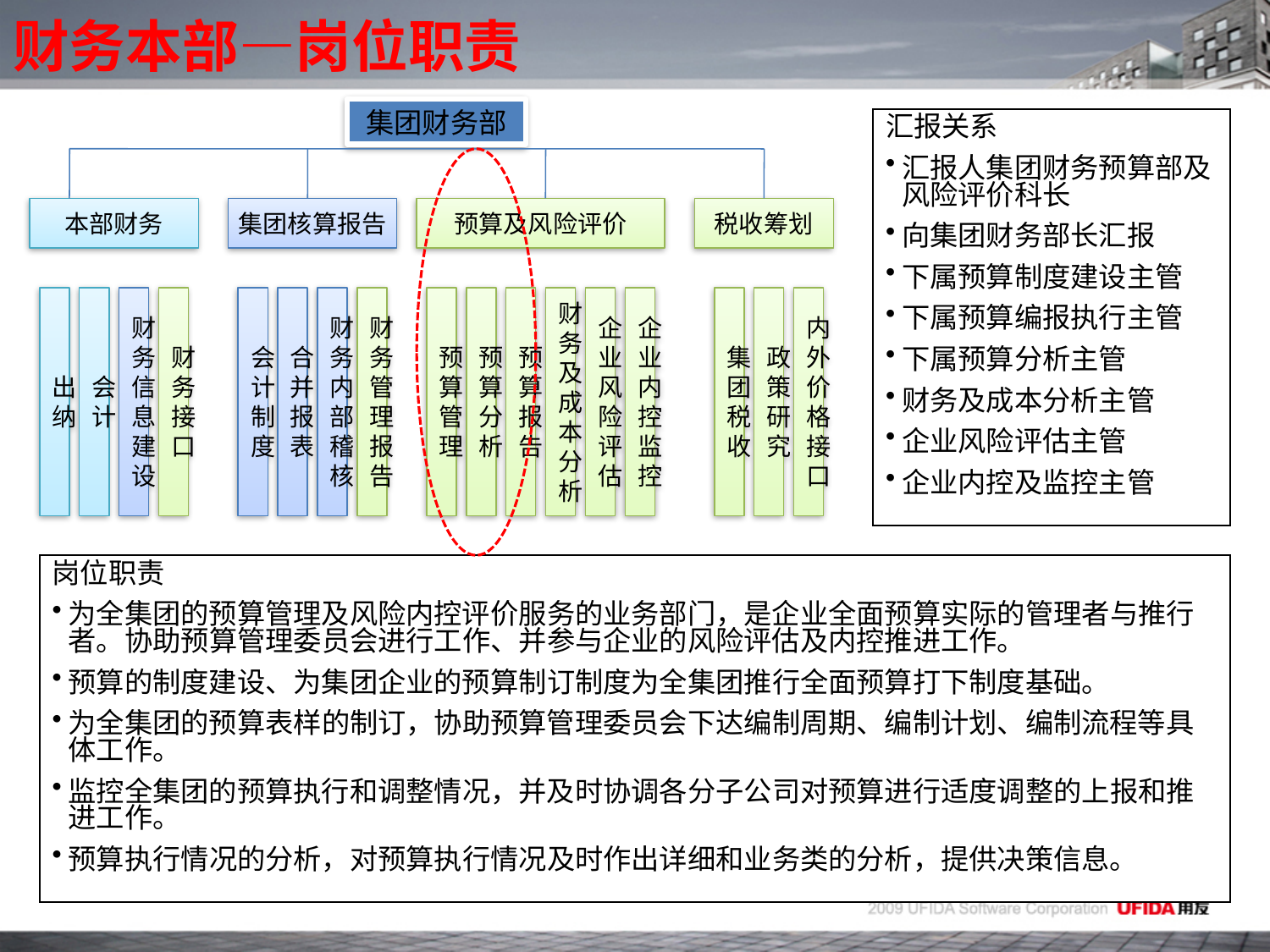

# 财务本部—岗位职责
集团财务部
汇报关系
汇报人集团财务预算部及风险评价科长
向集团财务部长汇报
下属预算制度建设主管
下属预算编报执行主管
下属预算分析主管
财务及成本分析主管
企业风险评估主管
企业内控及监控主管

本部财务
集团核算报告
预算及风险评价
税收筹划
出纳
会计
财务信息建设
财务接口
会计制度
合并报表
财务内部稽核
财务管理报告
预算管理
预算分析
预算报告
财务及成本分析
企业风险评估
企业内控监控
集团税收
政策研究
内外价格接口
岗位职责
为全集团的预算管理及风险内控评价服务的业务部门，是企业全面预算实际的管理者与推行者。协助预算管理委员会进行工作、并参与企业的风险评估及内控推进工作。
预算的制度建设、为集团企业的预算制订制度为全集团推行全面预算打下制度基础。
为全集团的预算表样的制订，协助预算管理委员会下达编制周期、编制计划、编制流程等具体工作。
监控全集团的预算执行和调整情况，并及时协调各分子公司对预算进行适度调整的上报和推进工作。
预算执行情况的分析，对预算执行情况及时作出详细和业务类的分析，提供决策信息。